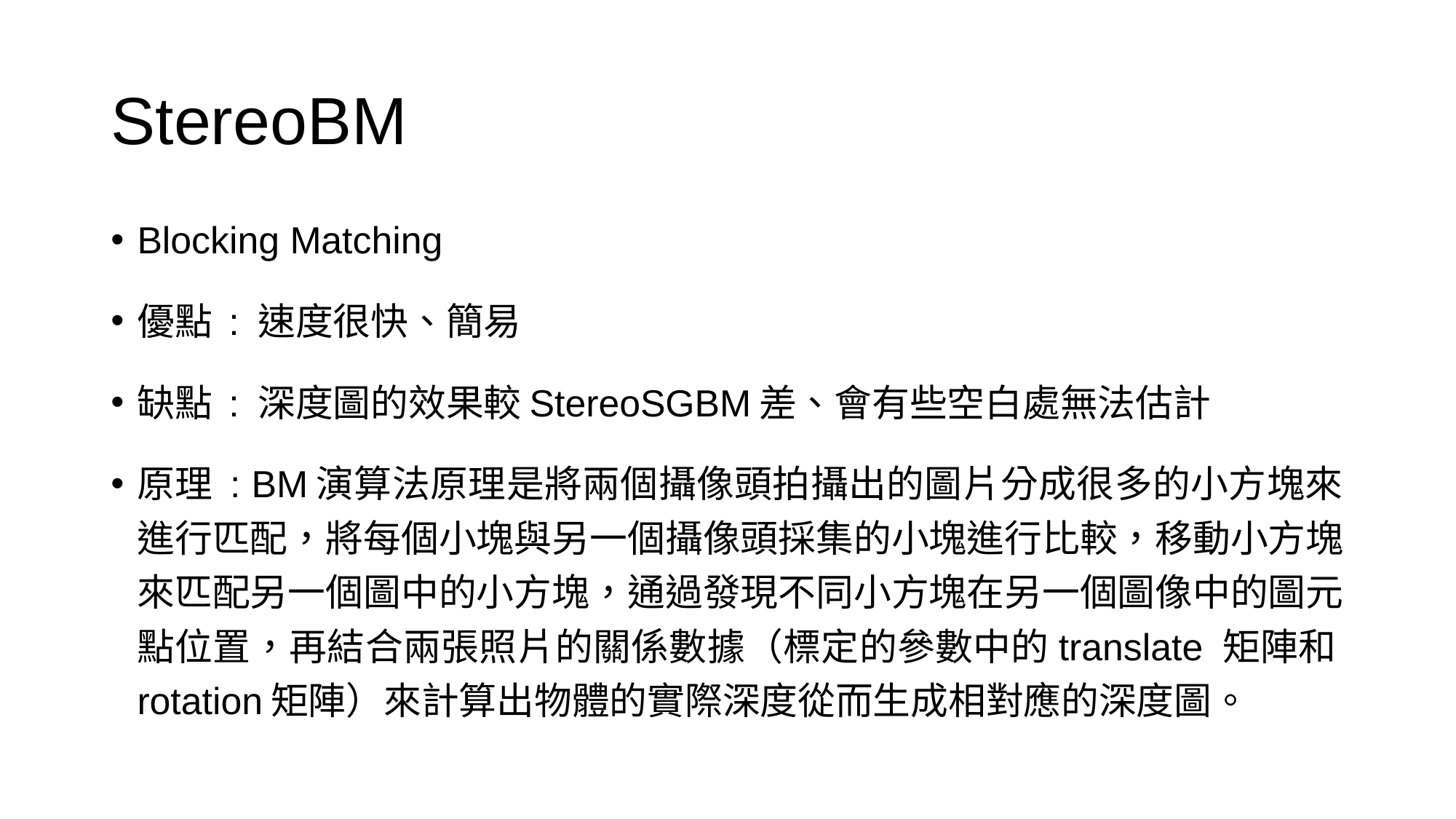

# StereoBM
Blocking Matching
優點 : 速度很快、簡易
缺點 : 深度圖的效果較StereoSGBM差、會有些空白處無法估計
原理 : BM演算法原理是將兩個攝像頭拍攝出的圖片分成很多的小方塊來進行匹配，將每個小塊與另一個攝像頭採集的小塊進行比較，移動小方塊來匹配另一個圖中的小方塊，通過發現不同小方塊在另一個圖像中的圖元點位置，再結合兩張照片的關係數據（標定的參數中的translate 矩陣和rotation矩陣）來計算出物體的實際深度從而生成相對應的深度圖。